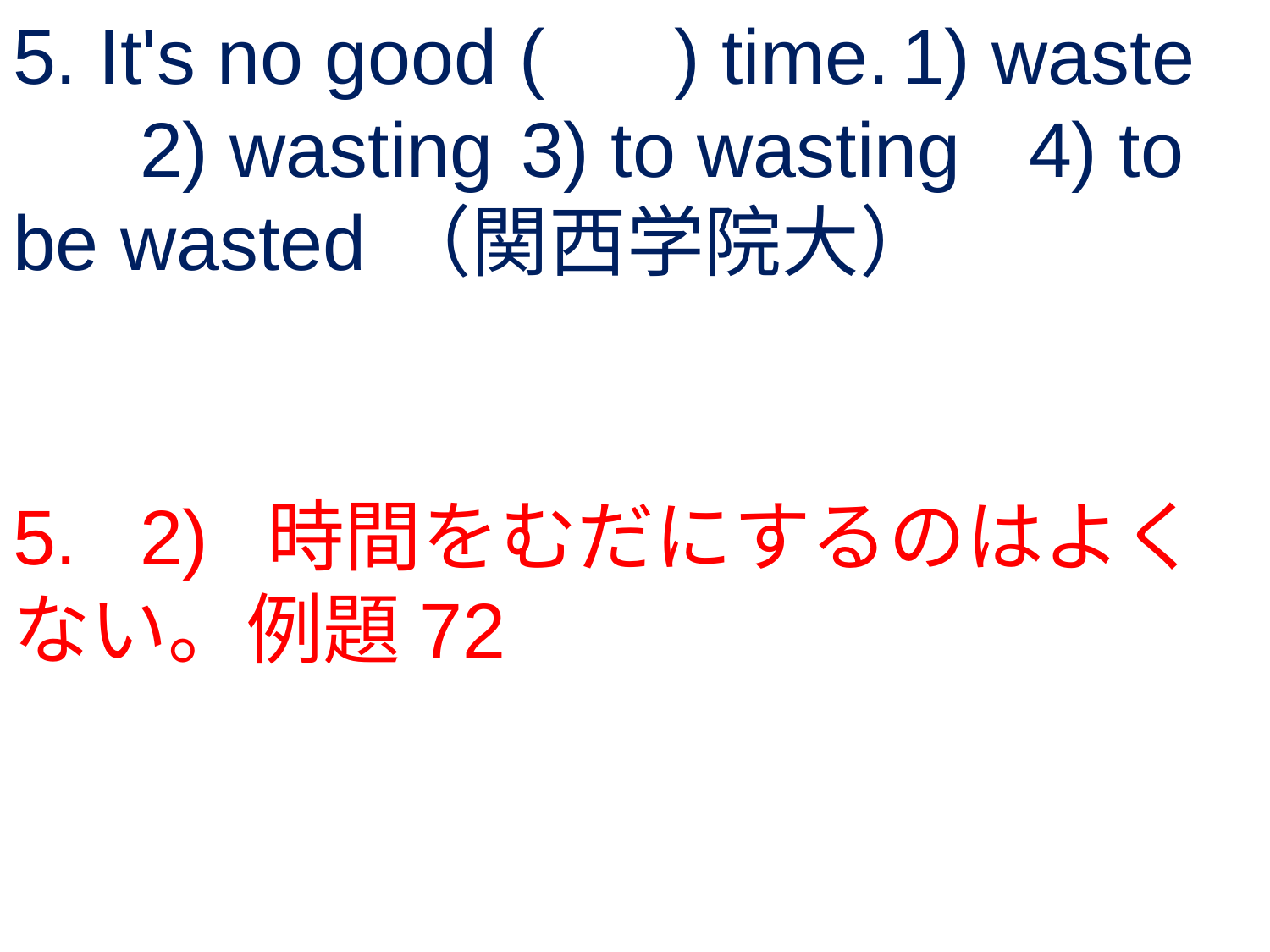

# 5. It's no good (      ) time.	1) waste	2) wasting	3) to wasting	4) to be wasted	（関西学院大）
5.	2) 	時間をむだにするのはよくない。例題72